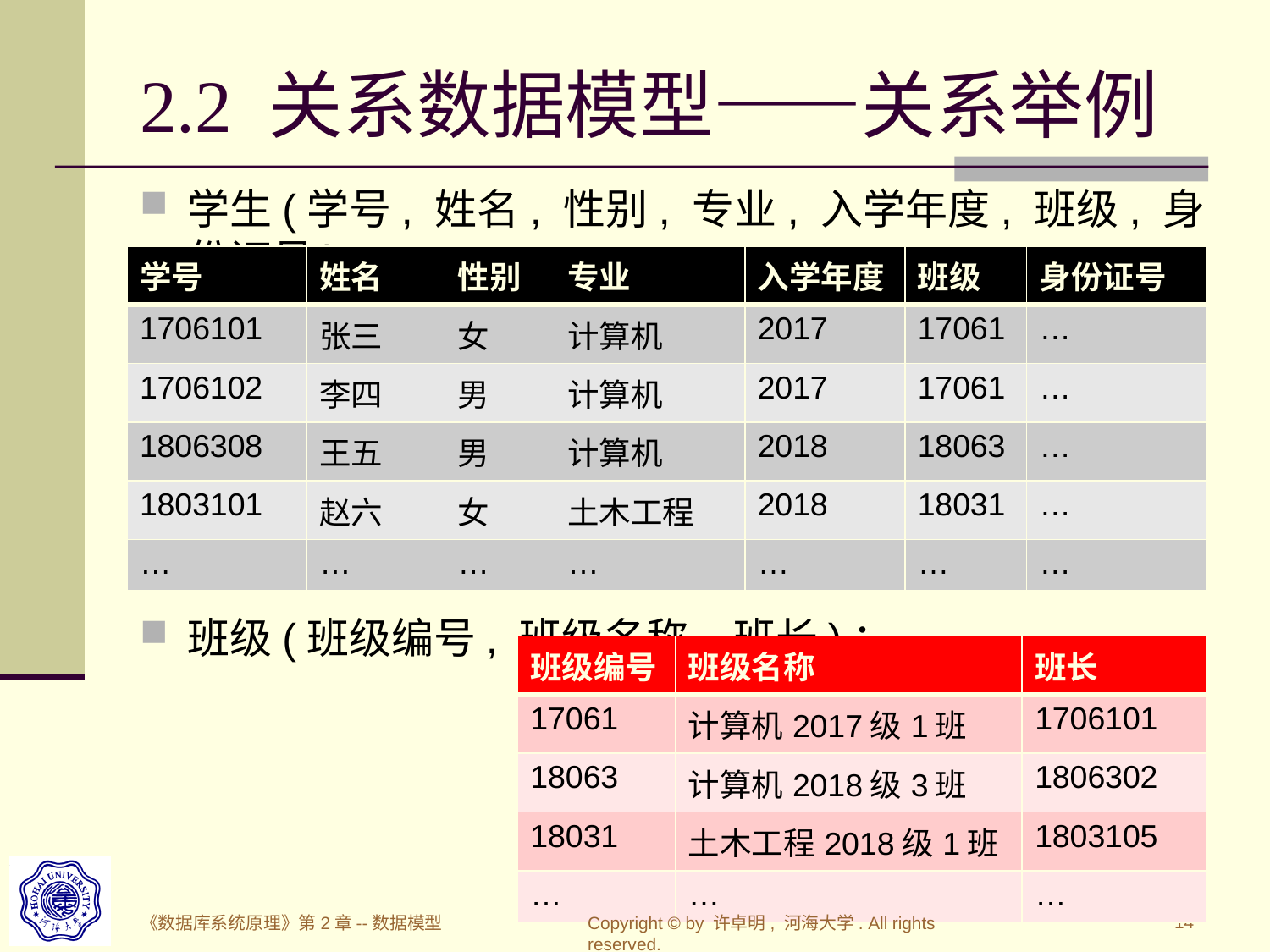

# 2.2 关系数据模型——关系举例
学生(学号, 姓名, 性别, 专业, 入学年度, 班级, 身份证号)

班级(班级编号, 班级名称, 班长)：
| 学号 | 姓名 | 性别 | 专业 | 入学年度 | 班级 | 身份证号 |
| --- | --- | --- | --- | --- | --- | --- |
| 1706101 | 张三 | 女 | 计算机 | 2017 | 17061 | … |
| 1706102 | 李四 | 男 | 计算机 | 2017 | 17061 | … |
| 1806308 | 王五 | 男 | 计算机 | 2018 | 18063 | … |
| 1803101 | 赵六 | 女 | 土木工程 | 2018 | 18031 | … |
| … | … | … | … | … | … | … |
| 班级编号 | 班级名称 | 班长 |
| --- | --- | --- |
| 17061 | 计算机2017级1班 | 1706101 |
| 18063 | 计算机2018级3班 | 1806302 |
| 18031 | 土木工程2018级1班 | 1803105 |
| … | … | … |
14
《数据库系统原理》第2章--数据模型
Copyright © by 许卓明, 河海大学. All rights reserved.